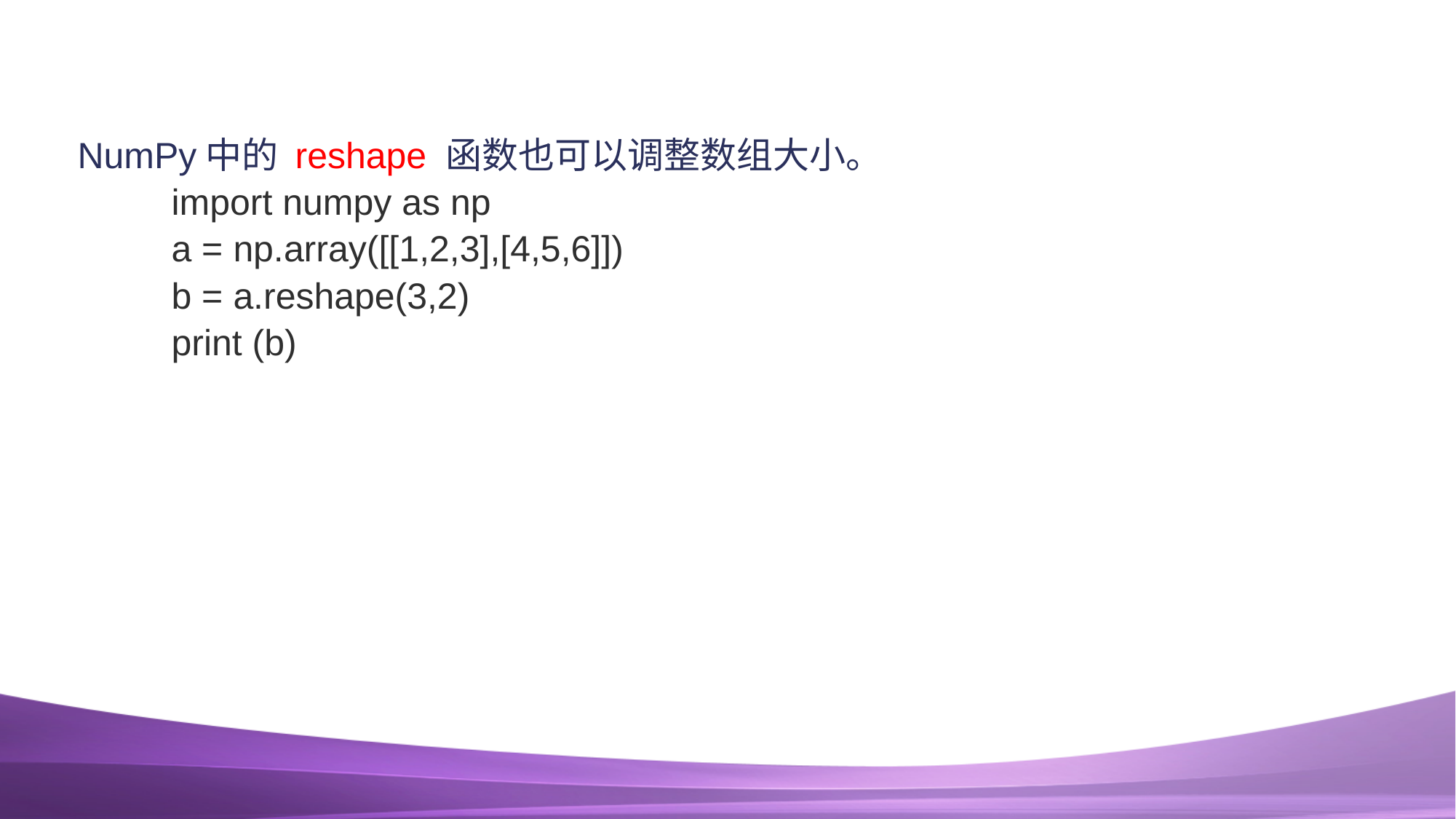

NumPy中的 reshape 函数也可以调整数组大小。
import numpy as np
a = np.array([[1,2,3],[4,5,6]])
b = a.reshape(3,2)
print (b)